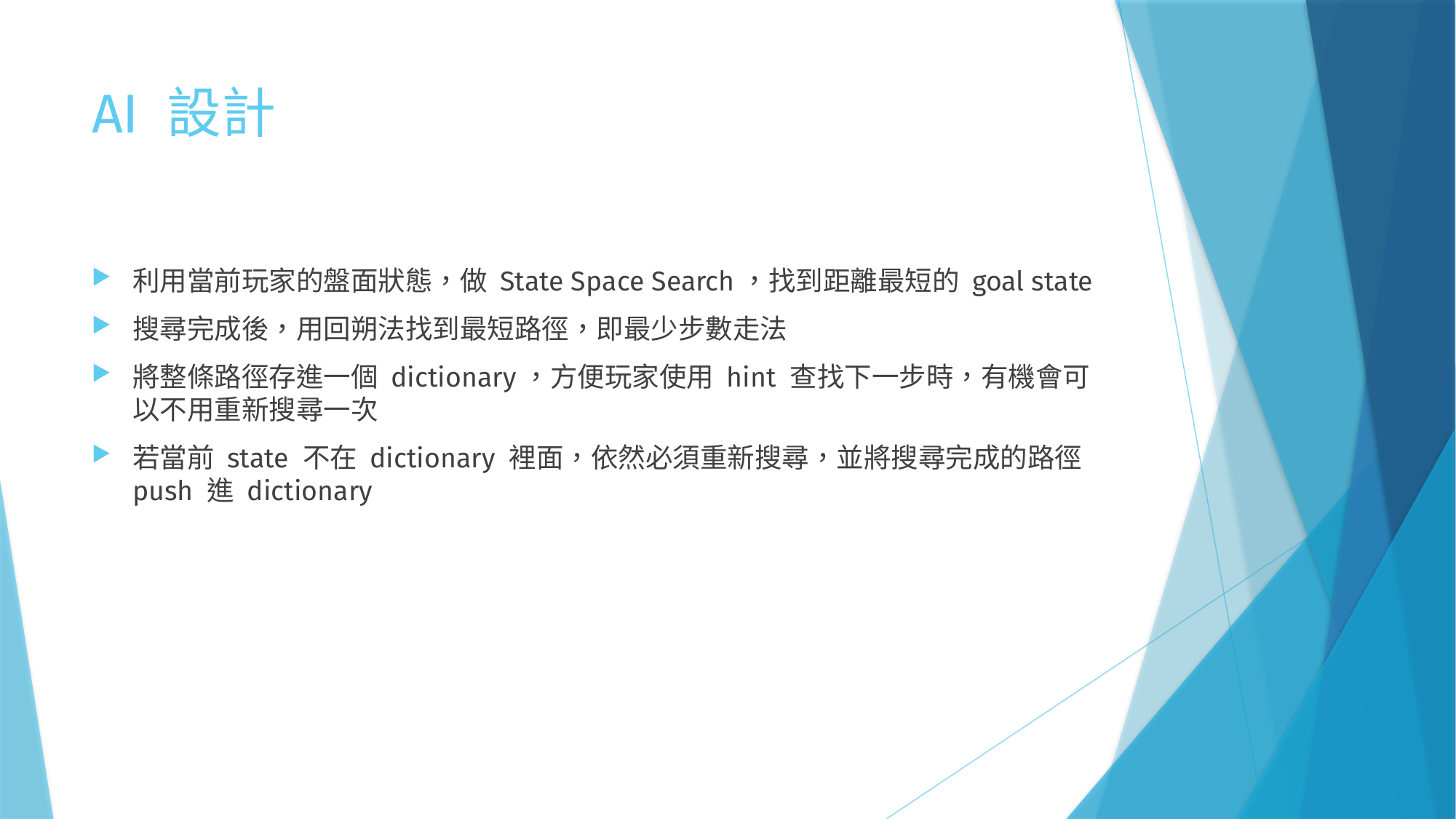

# AI 設計
利用當前玩家的盤面狀態，做 State Space Search，找到距離最短的 goal state
搜尋完成後，用回朔法找到最短路徑，即最少步數走法
將整條路徑存進一個 dictionary，方便玩家使用 hint 查找下一步時，有機會可以不用重新搜尋一次
若當前 state 不在 dictionary 裡面，依然必須重新搜尋，並將搜尋完成的路徑 push 進 dictionary